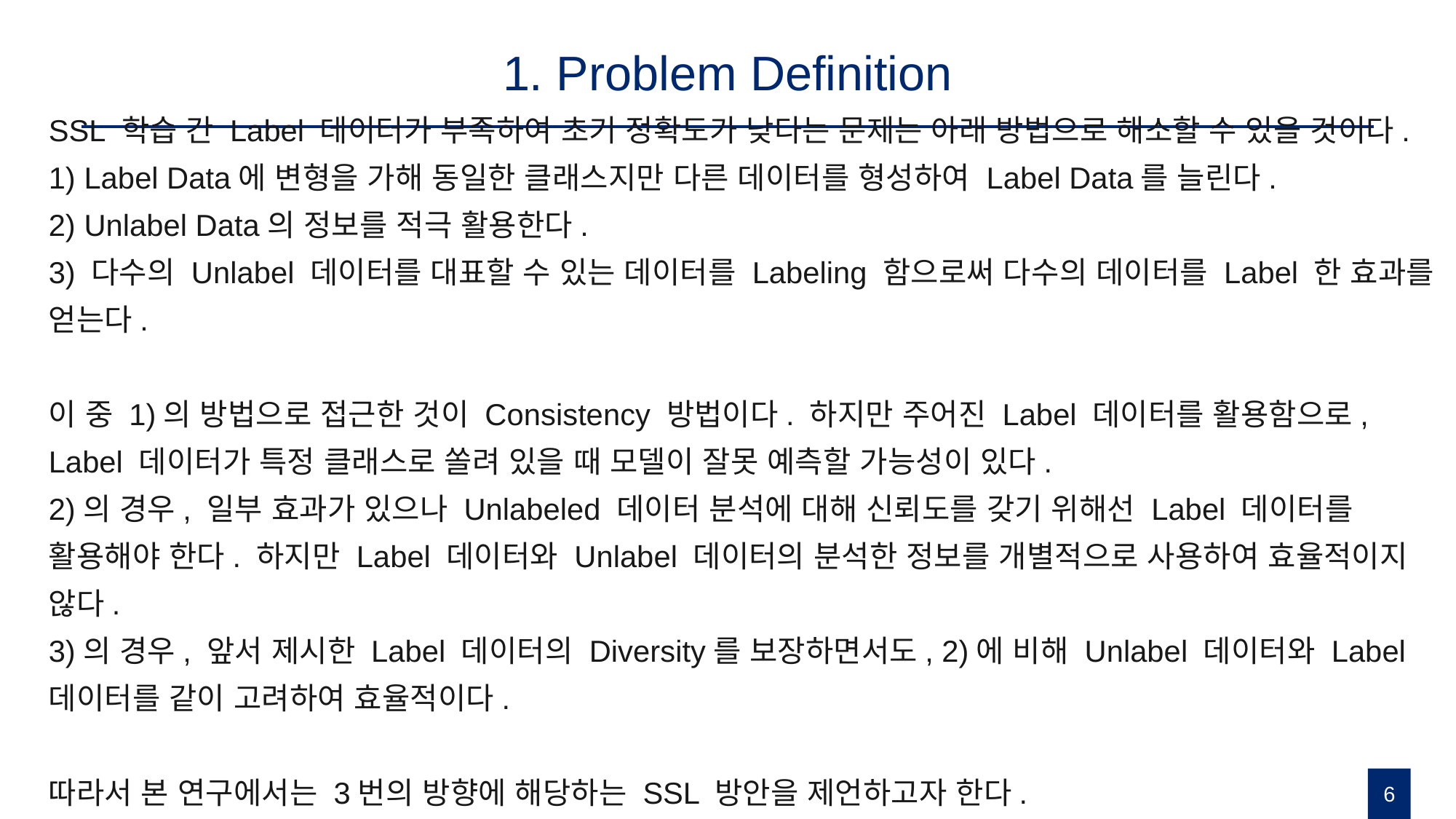

# 1. Problem Definition
SSL 학습 간 Label 데이터가 부족하여 초기 정확도가 낮다는 문제는 아래 방법으로 해소할 수 있을 것이다.
1) Label Data에 변형을 가해 동일한 클래스지만 다른 데이터를 형성하여 Label Data를 늘린다.
2) Unlabel Data의 정보를 적극 활용한다.
3) 다수의 Unlabel 데이터를 대표할 수 있는 데이터를 Labeling 함으로써 다수의 데이터를 Label 한 효과를 얻는다.

이 중 1)의 방법으로 접근한 것이 Consistency 방법이다. 하지만 주어진 Label 데이터를 활용함으로, Label 데이터가 특정 클래스로 쏠려 있을 때 모델이 잘못 예측할 가능성이 있다.
2)의 경우, 일부 효과가 있으나 Unlabeled 데이터 분석에 대해 신뢰도를 갖기 위해선 Label 데이터를 활용해야 한다. 하지만 Label 데이터와 Unlabel 데이터의 분석한 정보를 개별적으로 사용하여 효율적이지 않다.
3)의 경우, 앞서 제시한 Label 데이터의 Diversity를 보장하면서도, 2)에 비해 Unlabel 데이터와 Label 데이터를 같이 고려하여 효율적이다.

따라서 본 연구에서는 3번의 방향에 해당하는 SSL 방안을 제언하고자 한다.
이를 통해 “Label Data의 Diversity 미반영, SSL 학습 모델의 초기 정확도 오류＂ 문제를 해결하겠다.